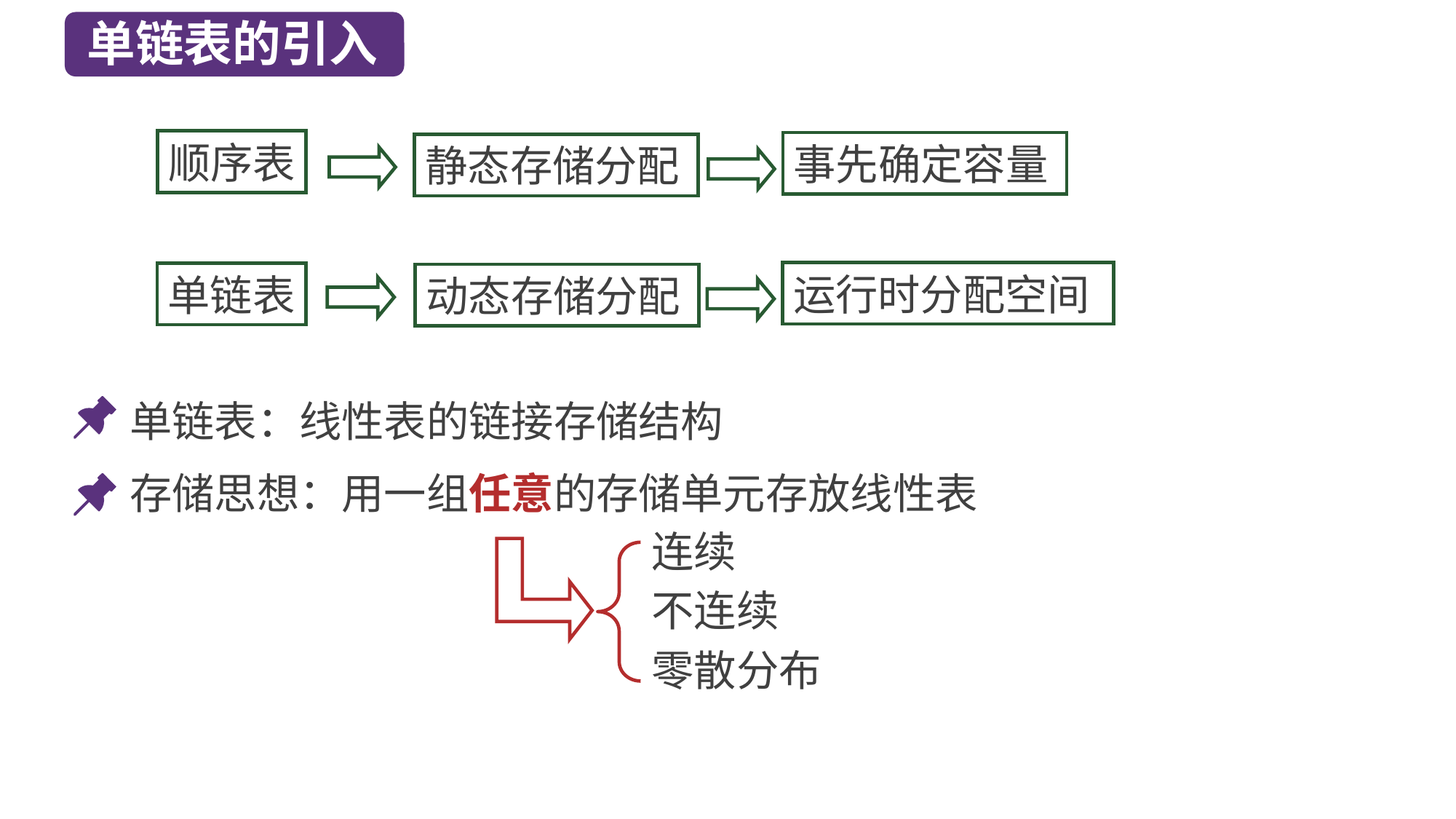

单链表的引入

顺序表
事先确定容量
静态存储分配

运行时分配空间
单链表
动态存储分配

单链表：线性表的链接存储结构
存储思想：用一组任意的存储单元存放线性表

连续
不连续
零散分布